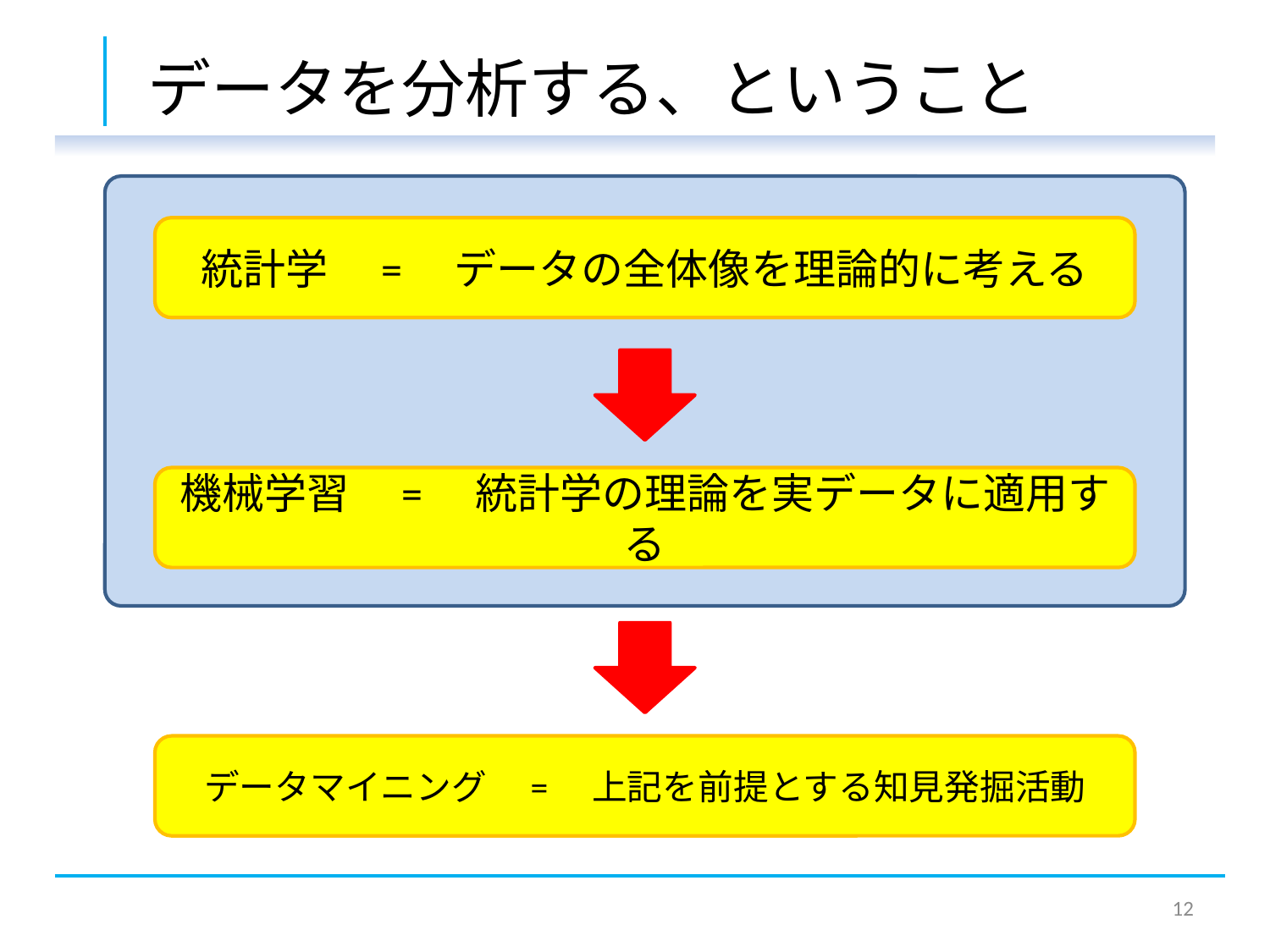

# データを分析する、ということ

統計学　=　データの全体像を理論的に考える

機械学習　=　統計学の理論を実データに適用する

データマイニング　=　上記を前提とする知見発掘活動
12